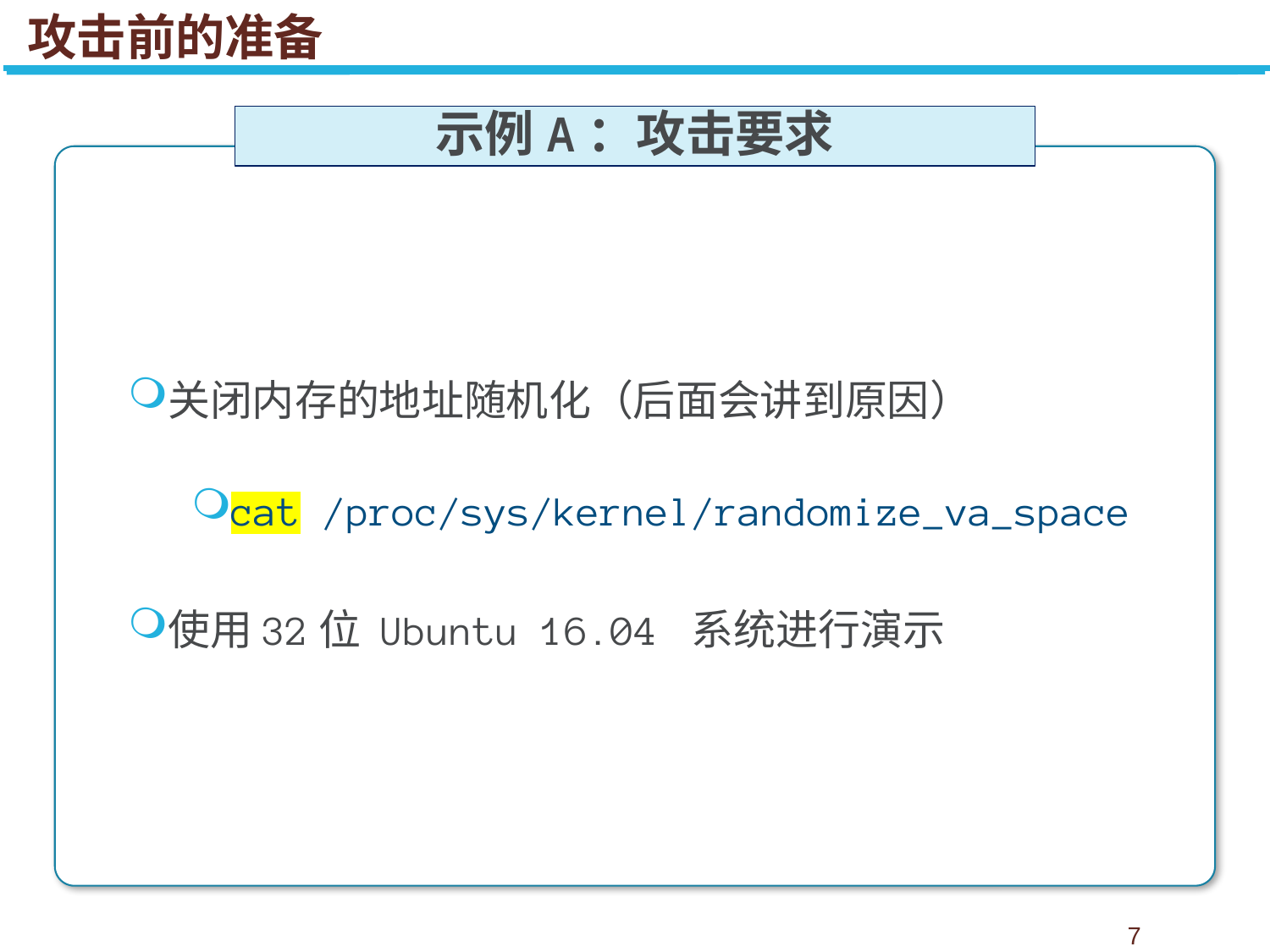

# 攻击前的准备
示例A：攻击要求
关闭内存的地址随机化（后面会讲到原因）
cat /proc/sys/kernel/randomize_va_space
使用32位 Ubuntu 16.04 系统进行演示
7